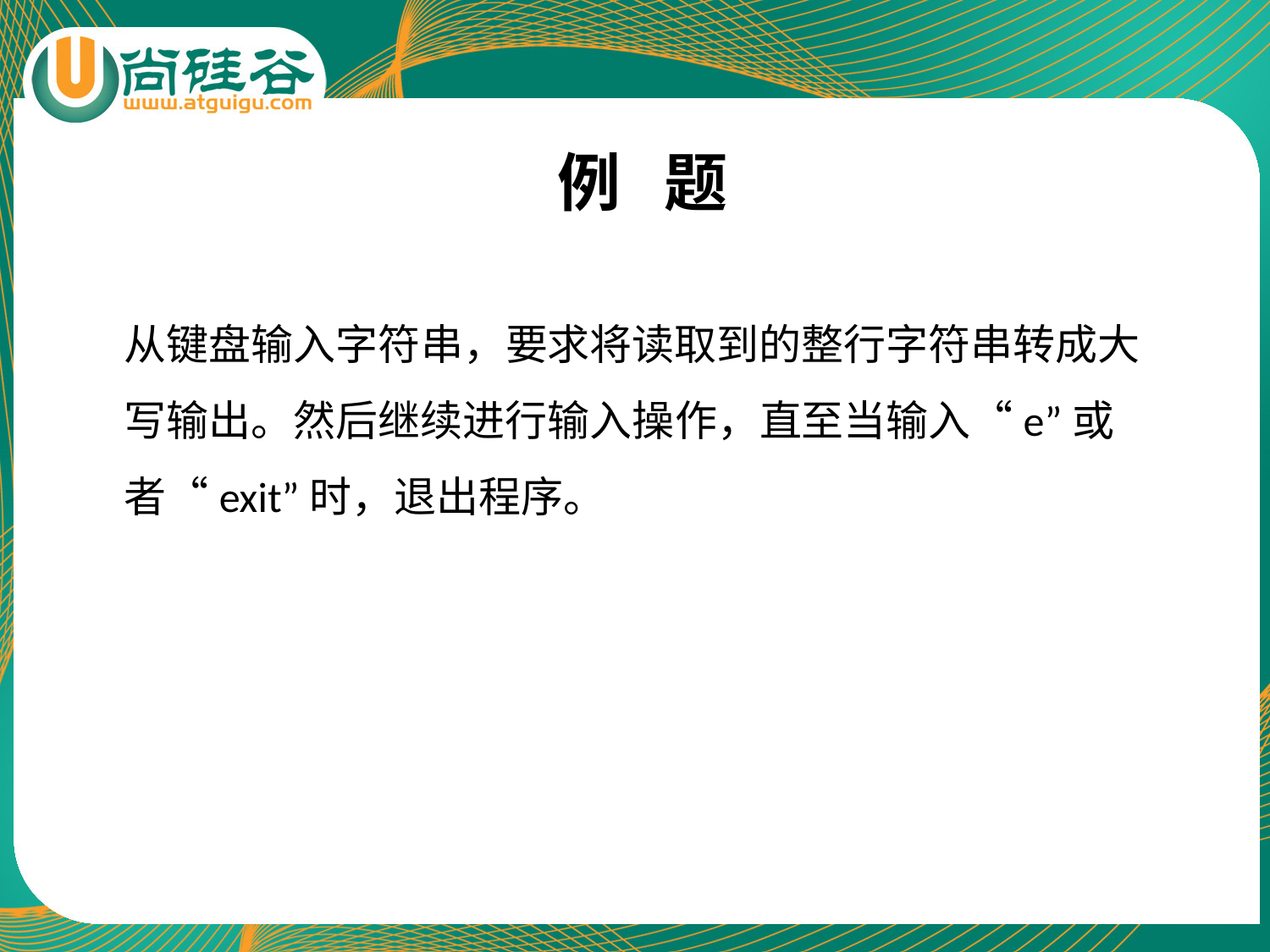

例   题
从键盘输入字符串，要求将读取到的整行字符串转成大写输出。然后继续进行输入操作，直至当输入“e”或者“exit”时，退出程序。